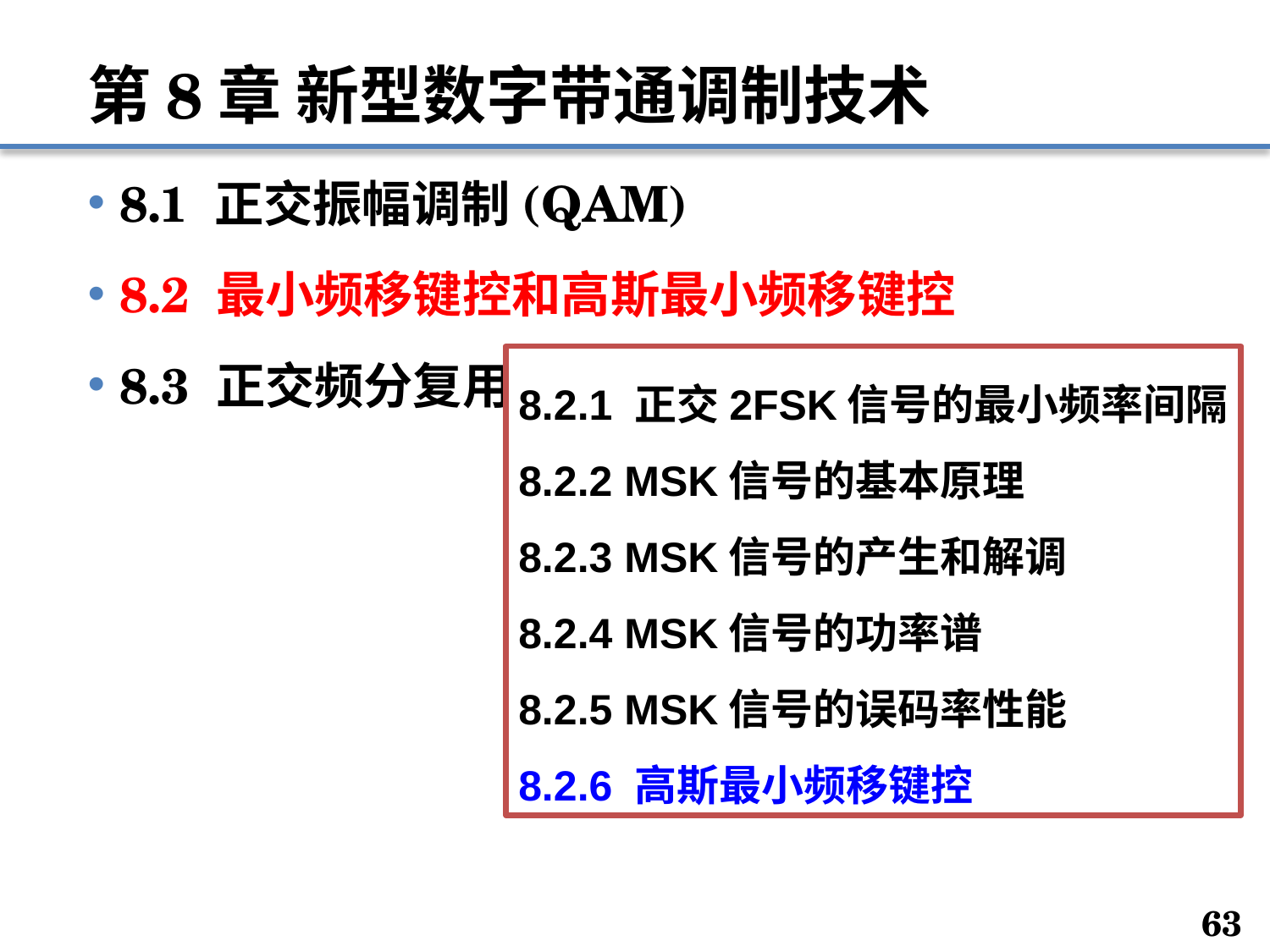

# 第8章 新型数字带通调制技术
8.1 正交振幅调制(QAM)
8.2 最小频移键控和高斯最小频移键控
8.3 正交频分复用

8.2.1 正交2FSK信号的最小频率间隔
8.2.2 MSK信号的基本原理
8.2.3 MSK信号的产生和解调
8.2.4 MSK信号的功率谱
8.2.5 MSK信号的误码率性能
8.2.6 高斯最小频移键控
63